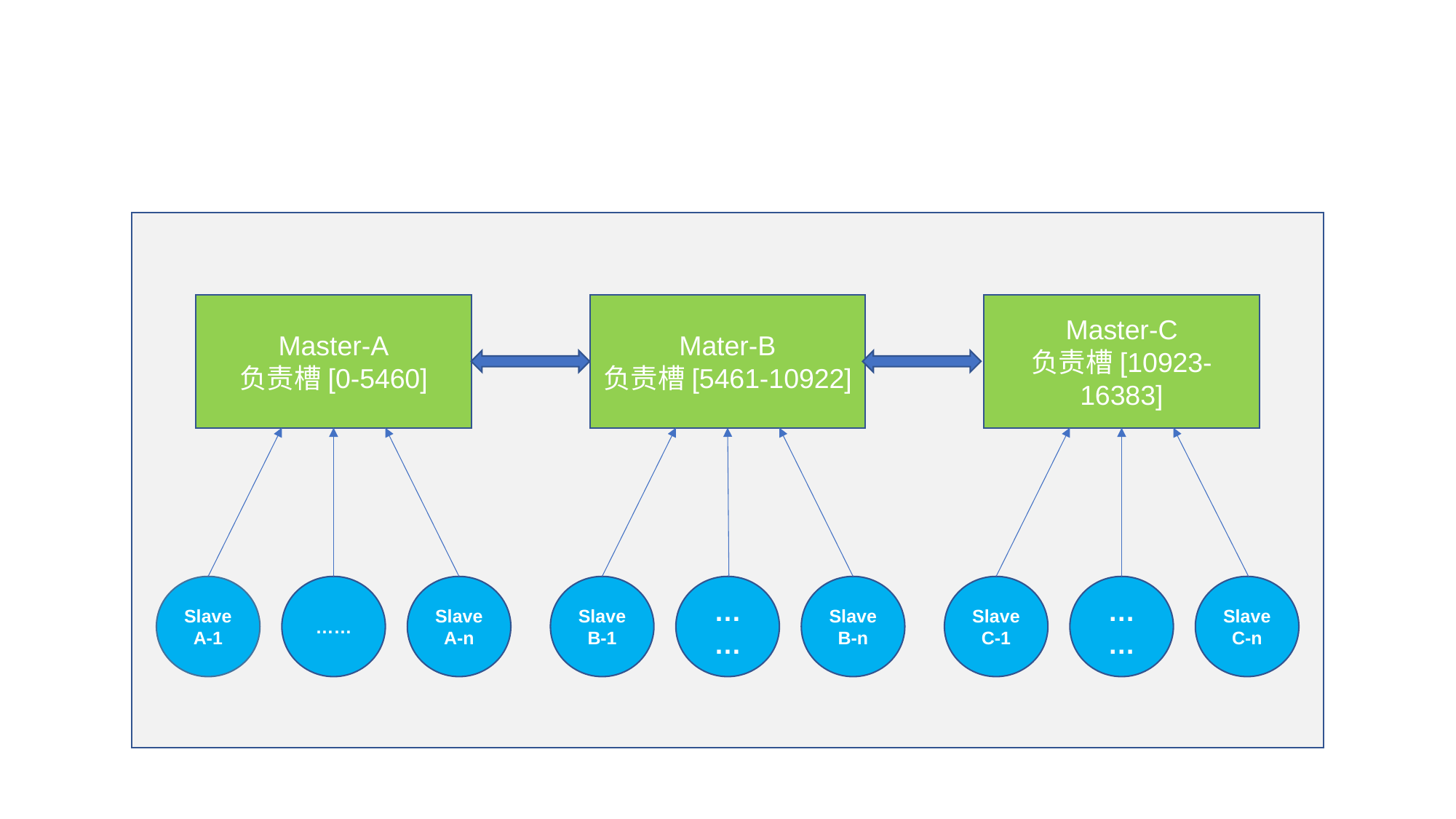

Master-C
负责槽[10923-16383]
Master-A
负责槽[0-5460]
Mater-B
负责槽[5461-10922]

……
SlaveA-n
……
SlaveB-n
……
SlaveC-n
SlaveA-1
SlaveB-1
SlaveC-1